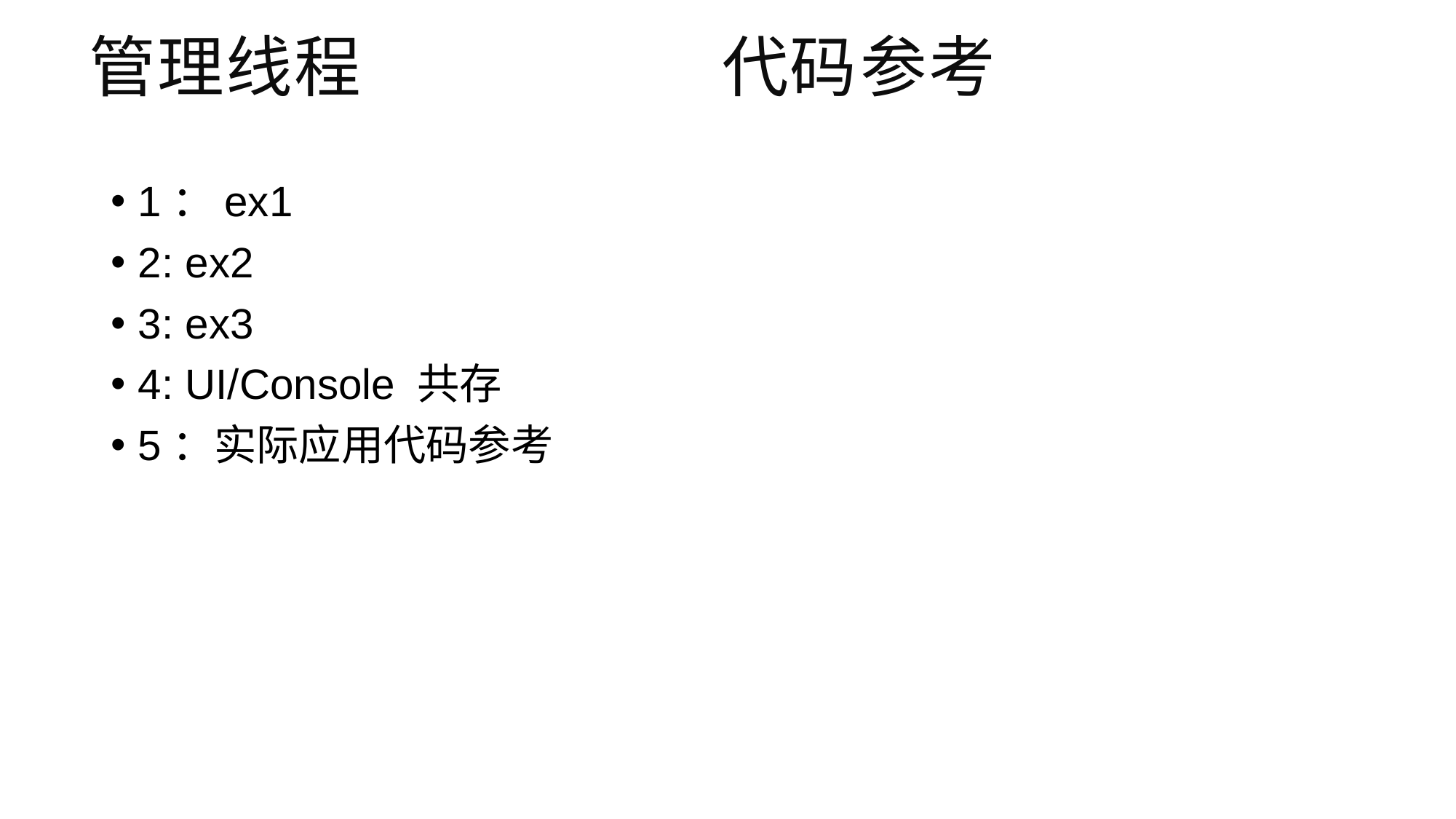

管理线程                      代码参考
1：ex1
2: ex2
3: ex3
4: UI/Console 共存
5：实际应用代码参考